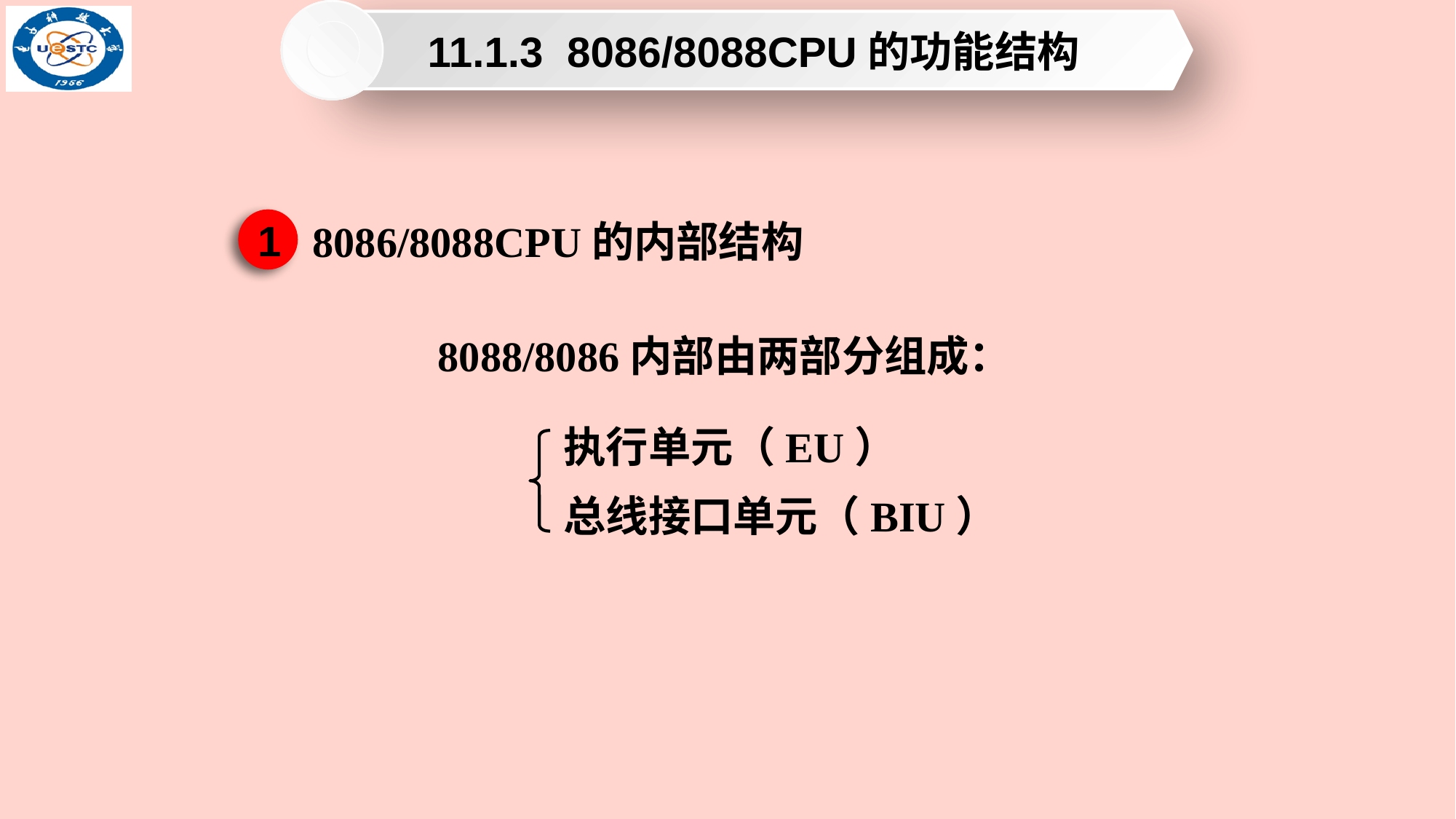

11.1.3  8086/8088CPU的功能结构

1
8086/8088CPU的内部结构
8088/8086内部由两部分组成：
            执行单元（EU）
            总线接口单元（BIU）